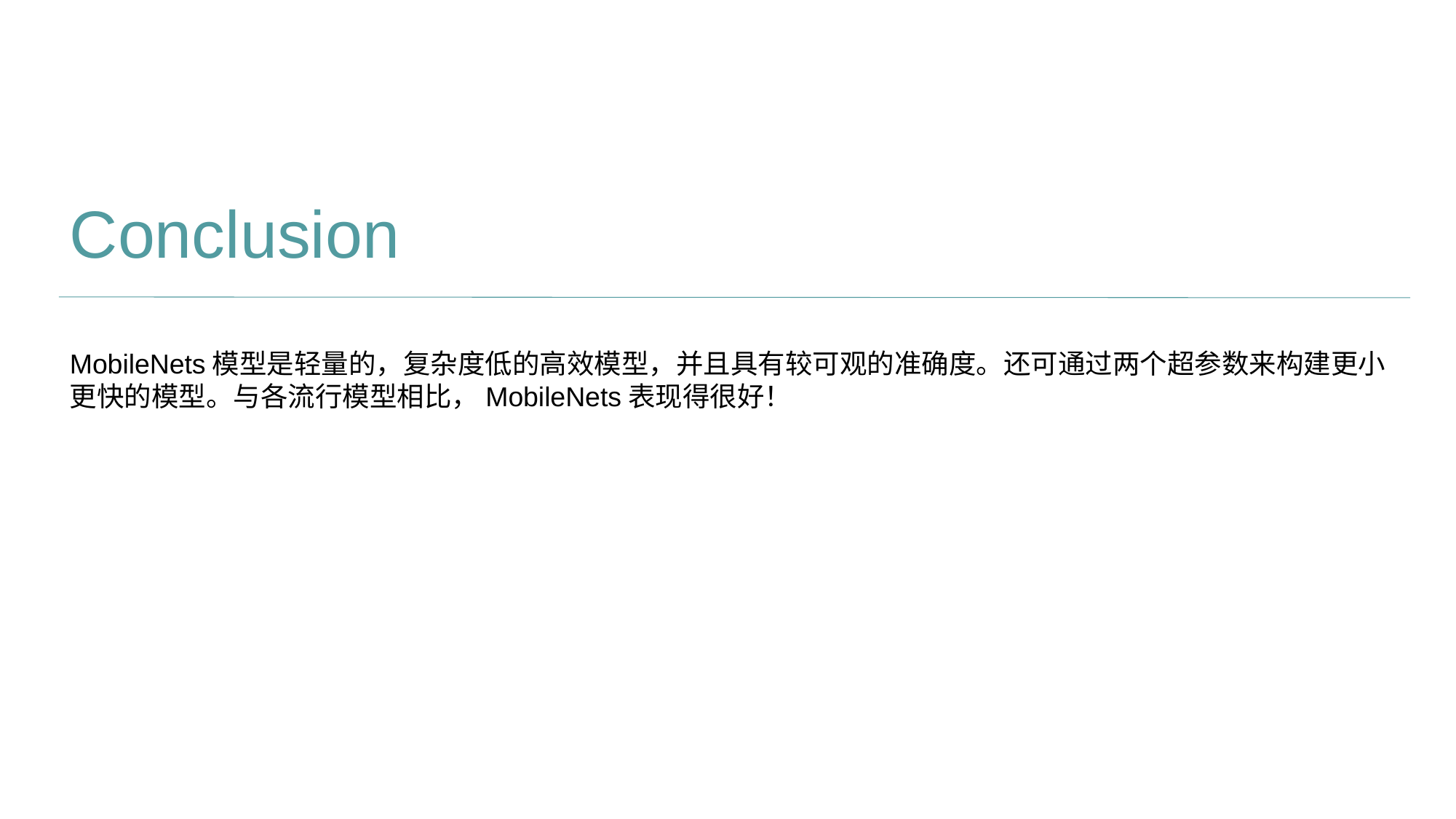

Conclusion
MobileNets模型是轻量的，复杂度低的高效模型，并且具有较可观的准确度。还可通过两个超参数来构建更小更快的模型。与各流行模型相比，MobileNets表现得很好！